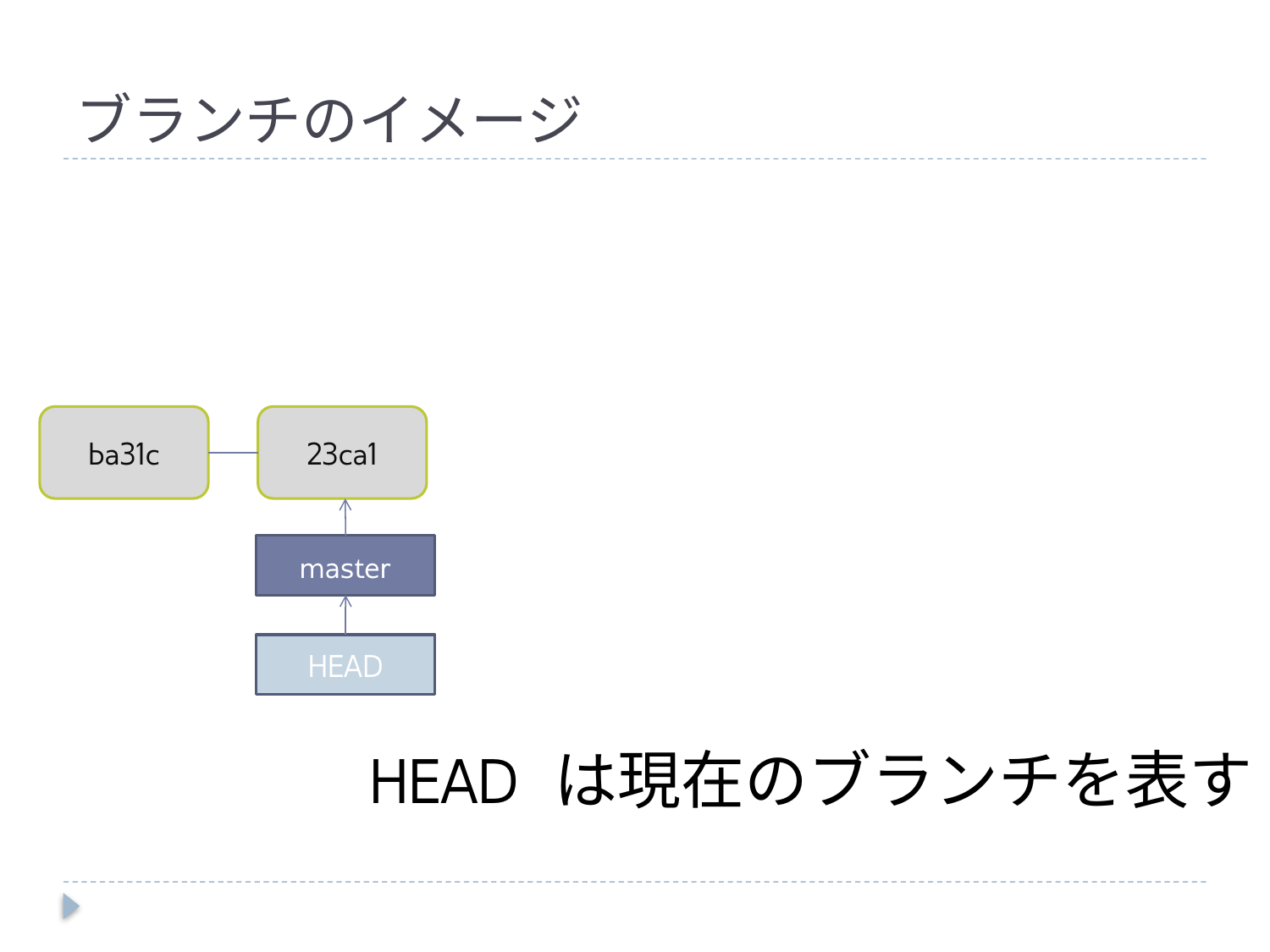

# ブランチのイメージ
ba31c
23ca1
master
HEAD
HEAD は現在のブランチを表す